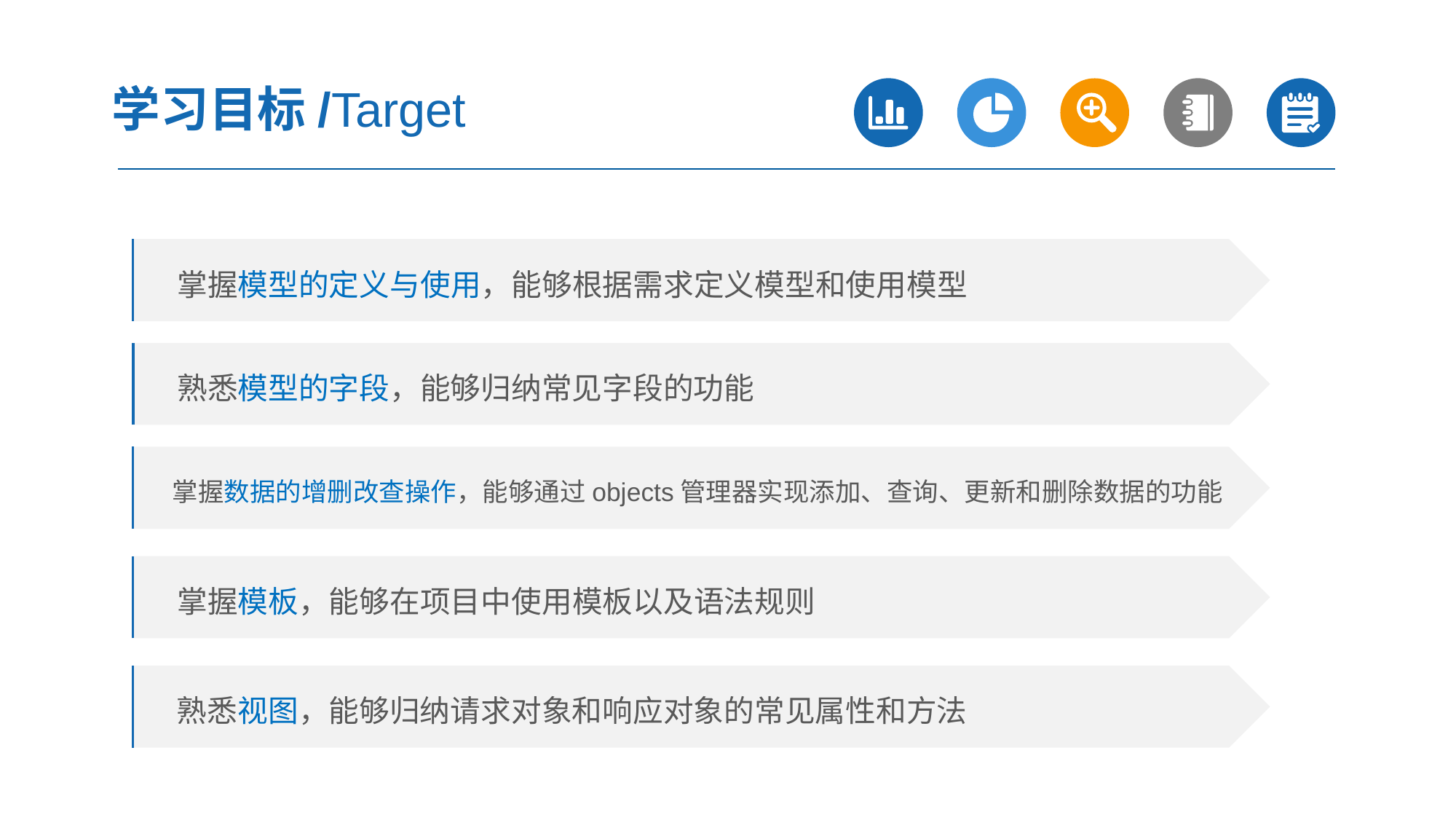

学习目标/Target
    掌握模型的定义与使用，能够根据需求定义模型和使用模型

    熟悉模型的字段，能够归纳常见字段的功能

    掌握数据的增删改查操作，能够通过objects管理器实现添加、查询、更新和删除数据的功能

    掌握模板，能够在项目中使用模板以及语法规则

    熟悉视图，能够归纳请求对象和响应对象的常见属性和方法